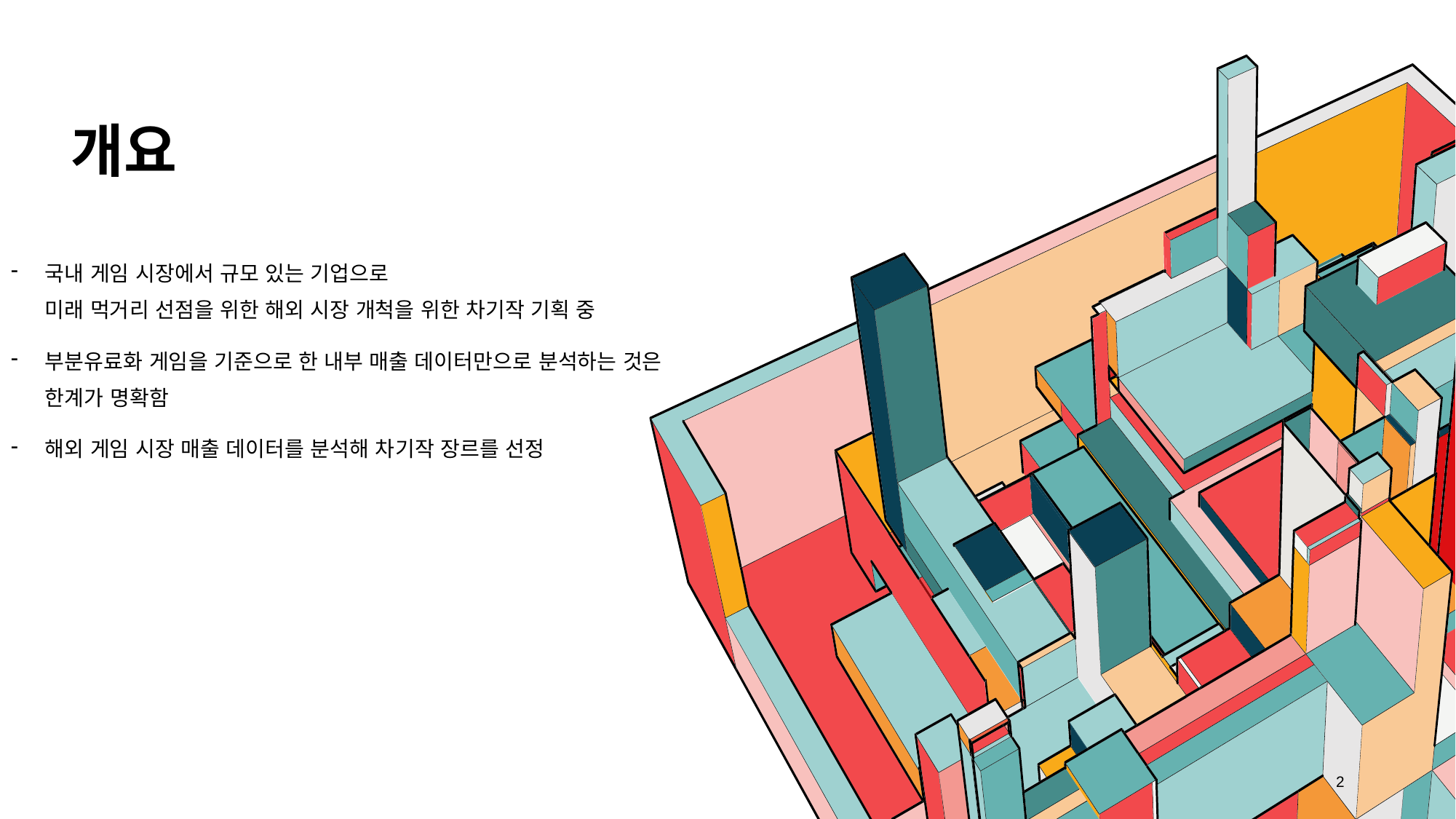

# 개요
국내 게임 시장에서 규모 있는 기업으로
미래 먹거리 선점을 위한 해외 시장 개척을 위한 차기작 기획 중
부분유료화 게임을 기준으로 한 내부 매출 데이터만으로 분석하는 것은
한계가 명확함
해외 게임 시장 매출 데이터를 분석해 차기작 장르를 선정
2